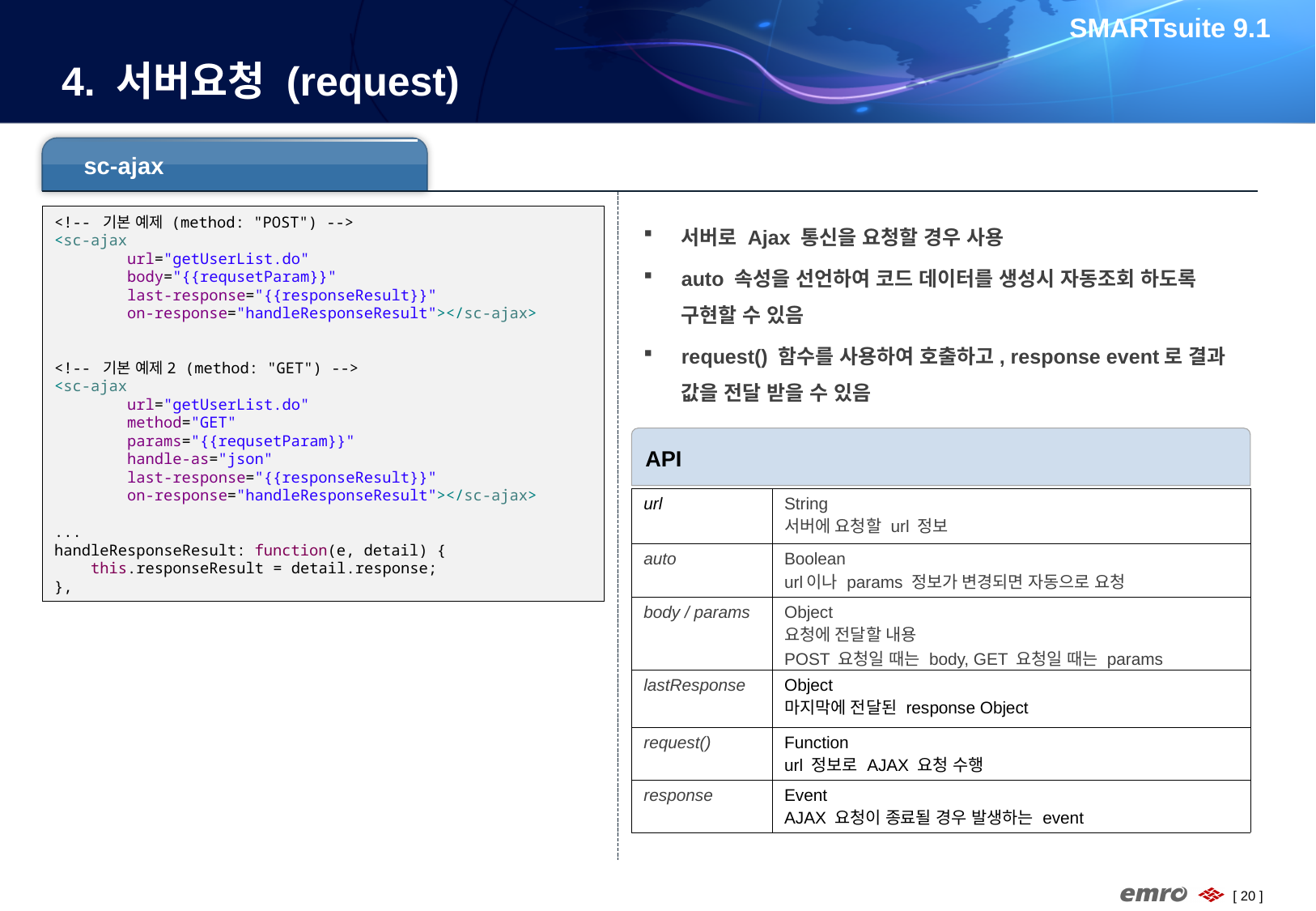

SMARTsuite 9.1
# 4. 서버요청 (request)

sc-ajax
<!-- 기본 예제 (method: "POST") -->
<sc-ajax
        url="getUserList.do"
        body="{{requsetParam}}"
        last-response="{{responseResult}}"
        on-response="handleResponseResult"></sc-ajax>

<!-- 기본 예제2 (method: "GET") -->
<sc-ajax
        url="getUserList.do"
        method="GET"
        params="{{requsetParam}}"
        handle-as="json"
        last-response="{{responseResult}}"
        on-response="handleResponseResult"></sc-ajax>

...
handleResponseResult: function(e, detail) {
    this.responseResult = detail.response;
},
서버로 Ajax 통신을 요청할 경우 사용
auto 속성을 선언하여 코드 데이터를 생성시 자동조회 하도록 구현할 수 있음
request() 함수를 사용하여 호출하고, response event로 결과 값을 전달 받을 수 있음
API
| url | String 서버에 요청할 url 정보 |
| --- | --- |
| auto | Boolean url이나 params 정보가 변경되면 자동으로 요청 |
| body / params | Object 요청에 전달할 내용 POST 요청일 때는 body, GET 요청일 때는 params |
| lastResponse | Object 마지막에 전달된 response Object |
| request() | Function url 정보로 AJAX 요청 수행 |
| response | Event AJAX 요청이 종료될 경우 발생하는 event |